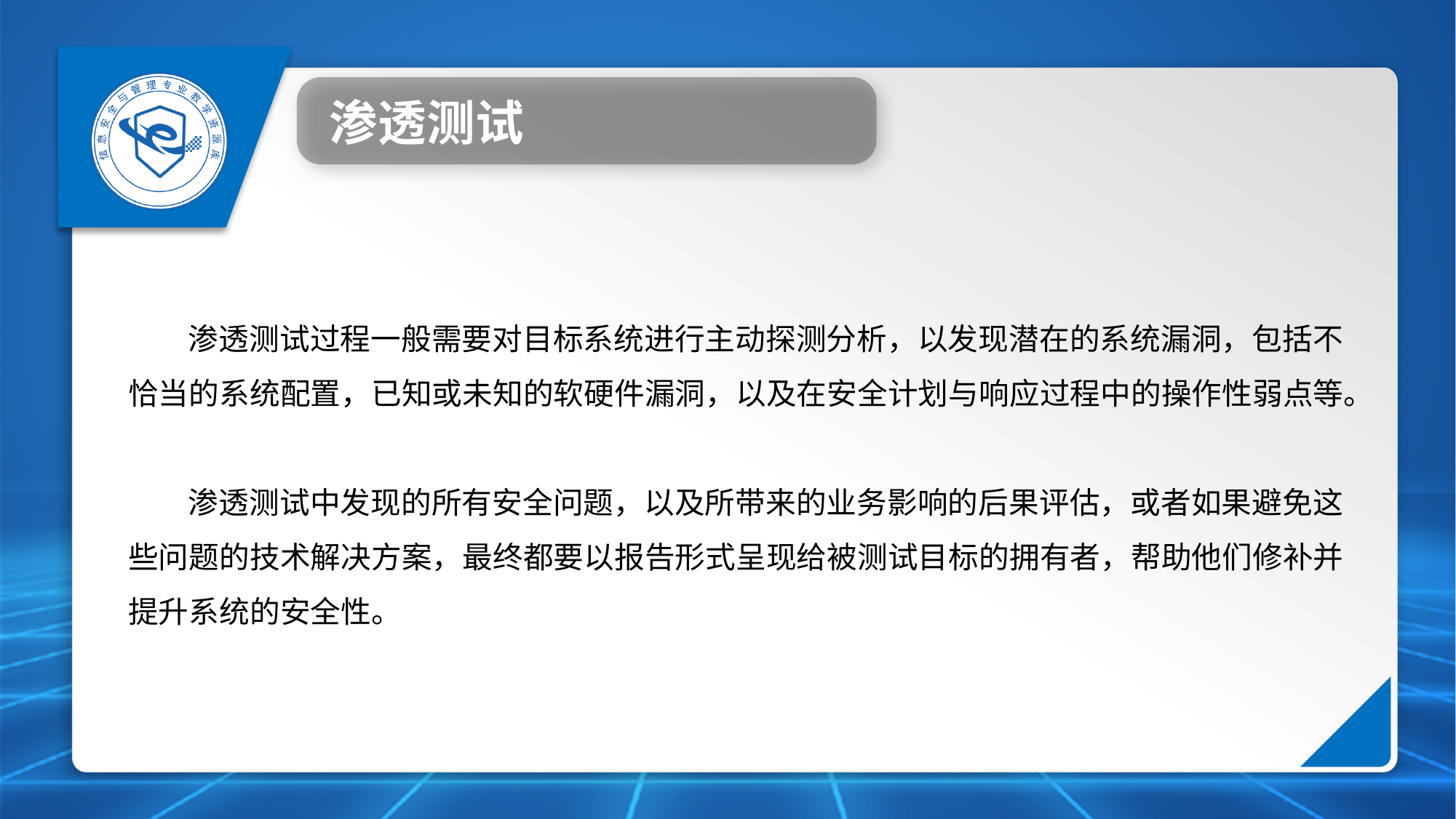

渗透测试
渗透测试过程一般需要对目标系统进行主动探测分析，以发现潜在的系统漏洞，包括不恰当的系统配置，已知或未知的软硬件漏洞，以及在安全计划与响应过程中的操作性弱点等。

渗透测试中发现的所有安全问题，以及所带来的业务影响的后果评估，或者如果避免这些问题的技术解决方案，最终都要以报告形式呈现给被测试目标的拥有者，帮助他们修补并提升系统的安全性。